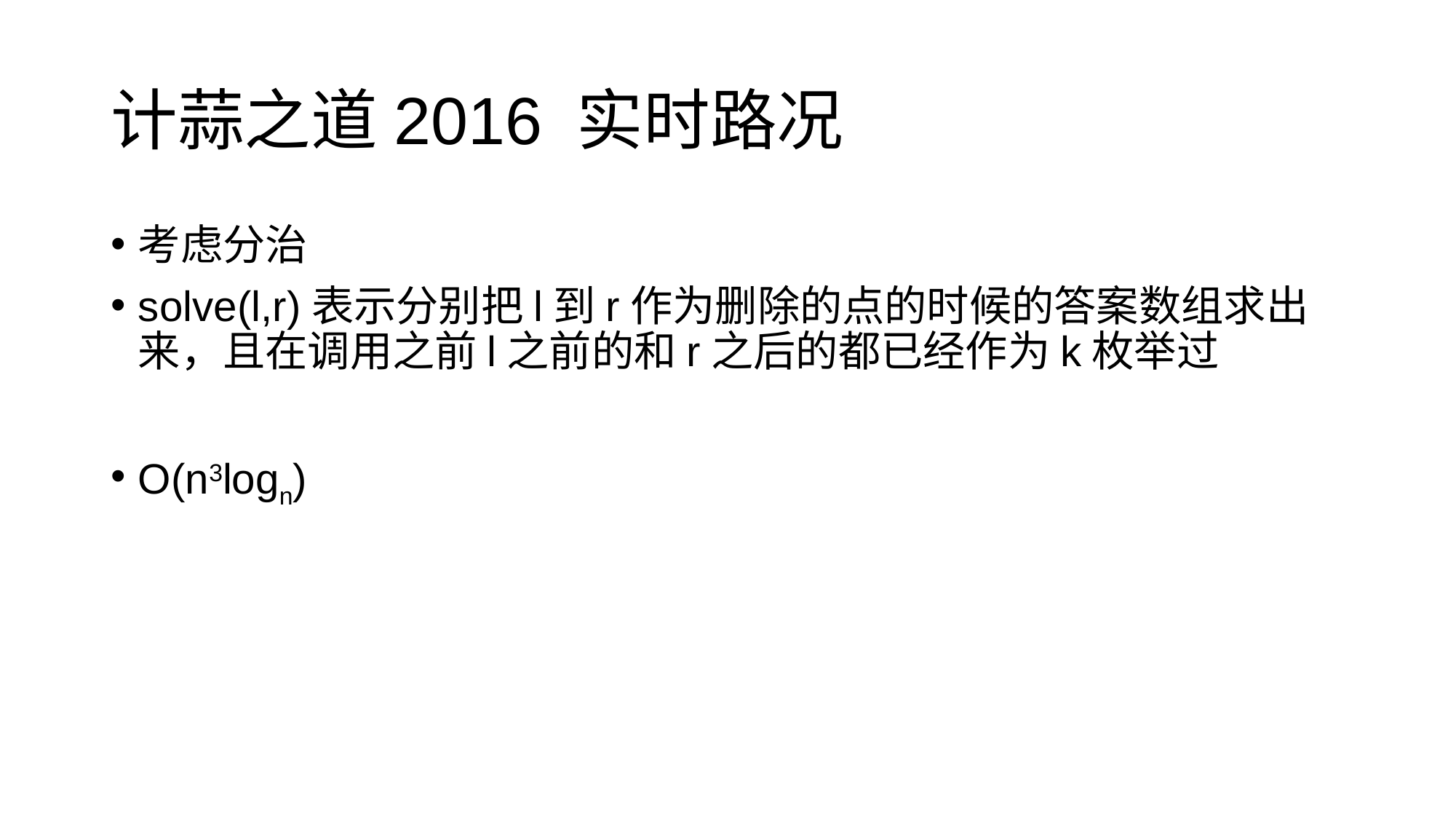

# 计蒜之道2016 实时路况
考虑分治
solve(l,r)表示分别把l到r作为删除的点的时候的答案数组求出来，且在调用之前l之前的和r之后的都已经作为k枚举过

O(n3logn)